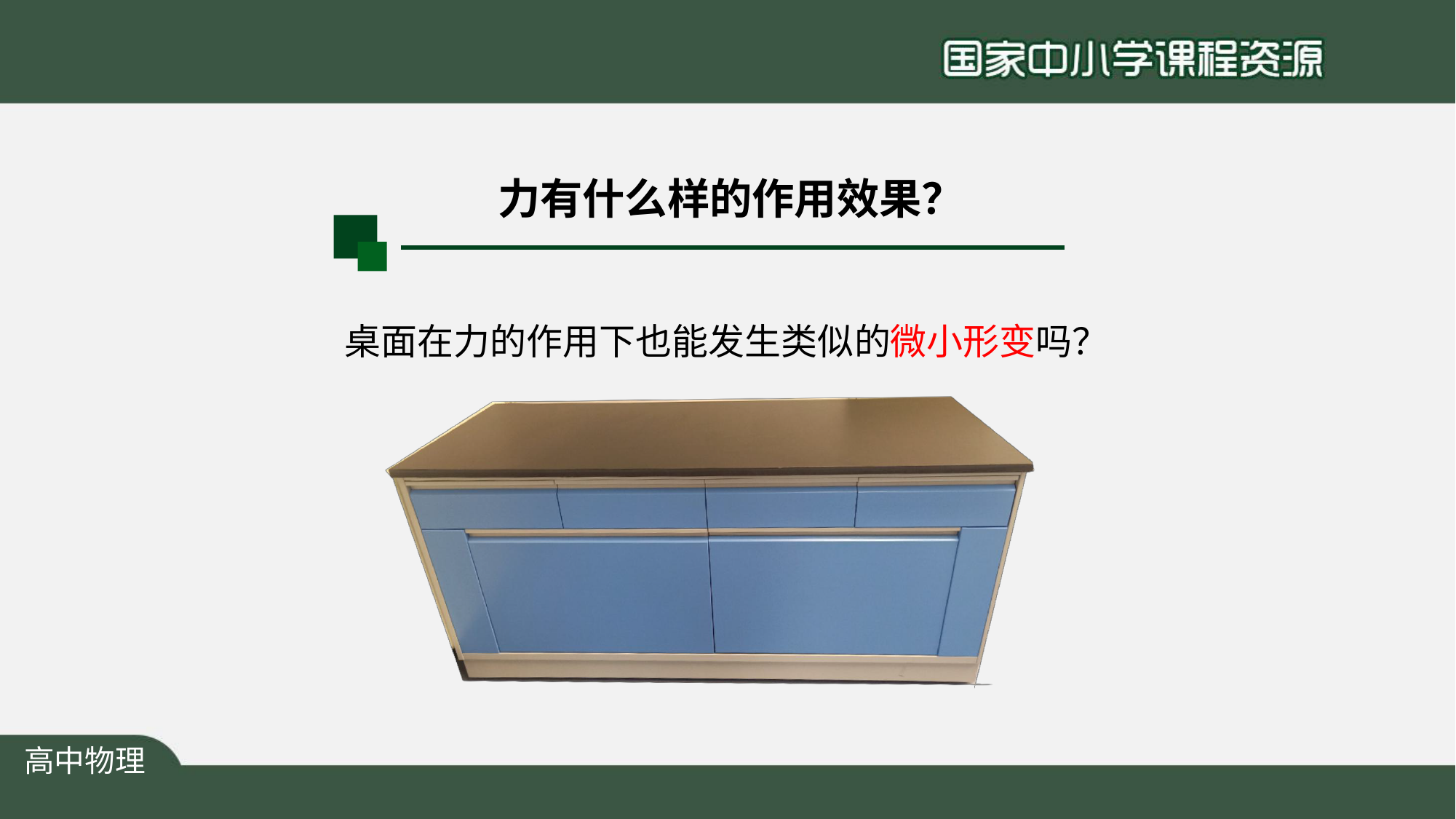

# 力有什么样的作用效果？

桌面在力的作用下也能发生类似的微小形变吗？

高中物理